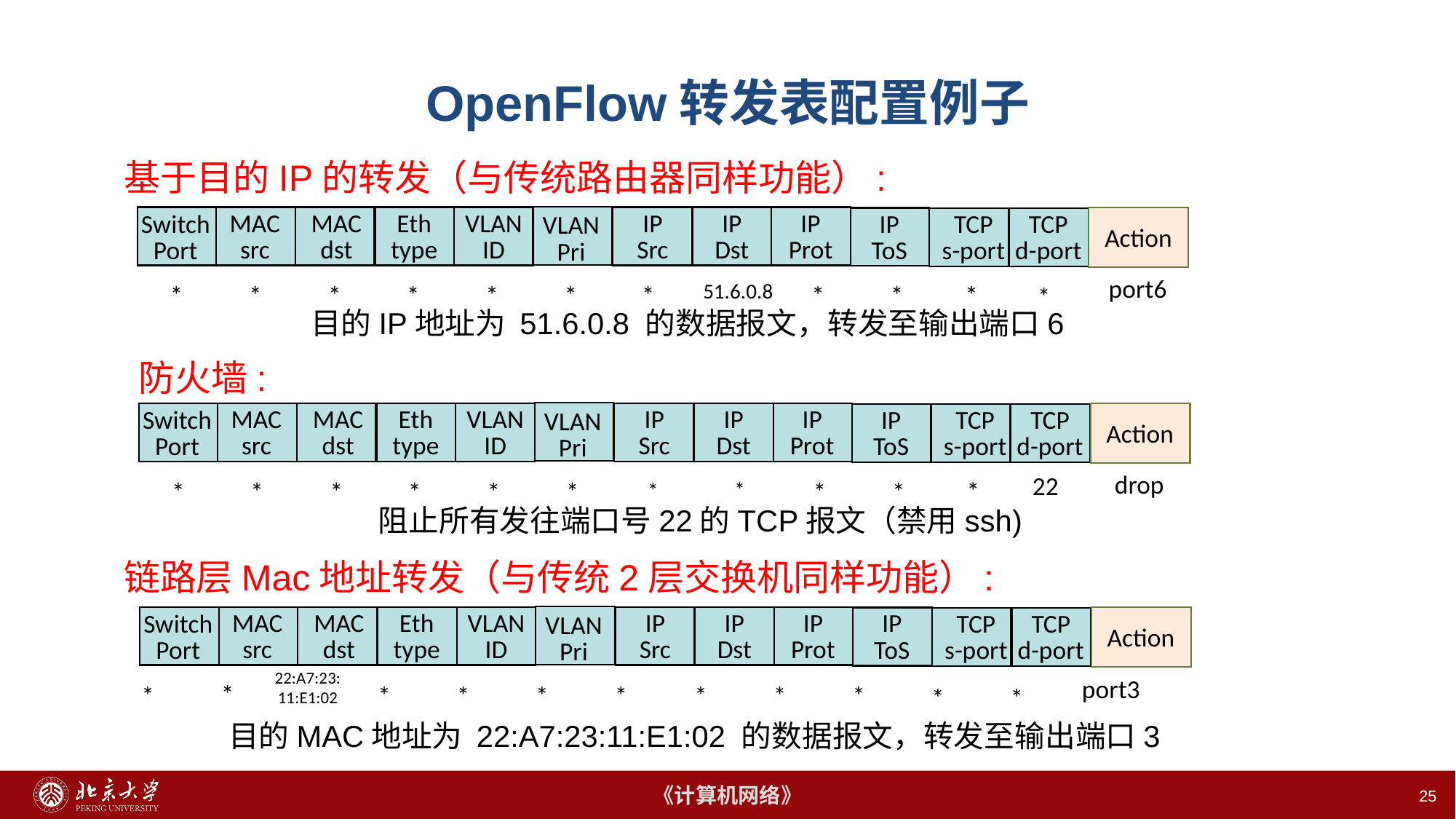

# OpenFlow转发表配置例子
基于目的IP的转发（与传统路由器同样功能）:
MAC
src
MAC
dst
Eth
type
VLAN
ID
IP
Src
IP
Dst
IP
Prot

IP
ToS
TCP
s-port
TCP
d-port
Switch
Port

VLAN
Pri
Action
port6
51.6.0.8
*
*
*
*
*
*
*
*
*
*
*
目的IP地址为 51.6.0.8 的数据报文，转发至输出端口6
防火墙:
MAC
src
MAC
dst
Eth
type
VLAN
ID
IP
Src
IP
Dst
IP
Prot

IP
ToS
TCP
s-port
TCP
d-port
Switch
Port

VLAN
Pri
Action
drop
22
*
*
*
*
*
*
*
*
*
*
*
阻止所有发往端口号22的TCP报文（禁用ssh)
链路层Mac地址转发（与传统2层交换机同样功能）:
MAC
src
MAC
dst
Eth
type
VLAN
ID
IP
Src
IP
Dst
IP
Prot

IP
ToS
TCP
s-port
TCP
d-port
Switch
Port

VLAN
Pri
Action
22:A7:23:
11:E1:02
port3
*
*
*
*
*
*
*
*
*
*
*
目的MAC地址为 22:A7:23:11:E1:02 的数据报文，转发至输出端口3
25